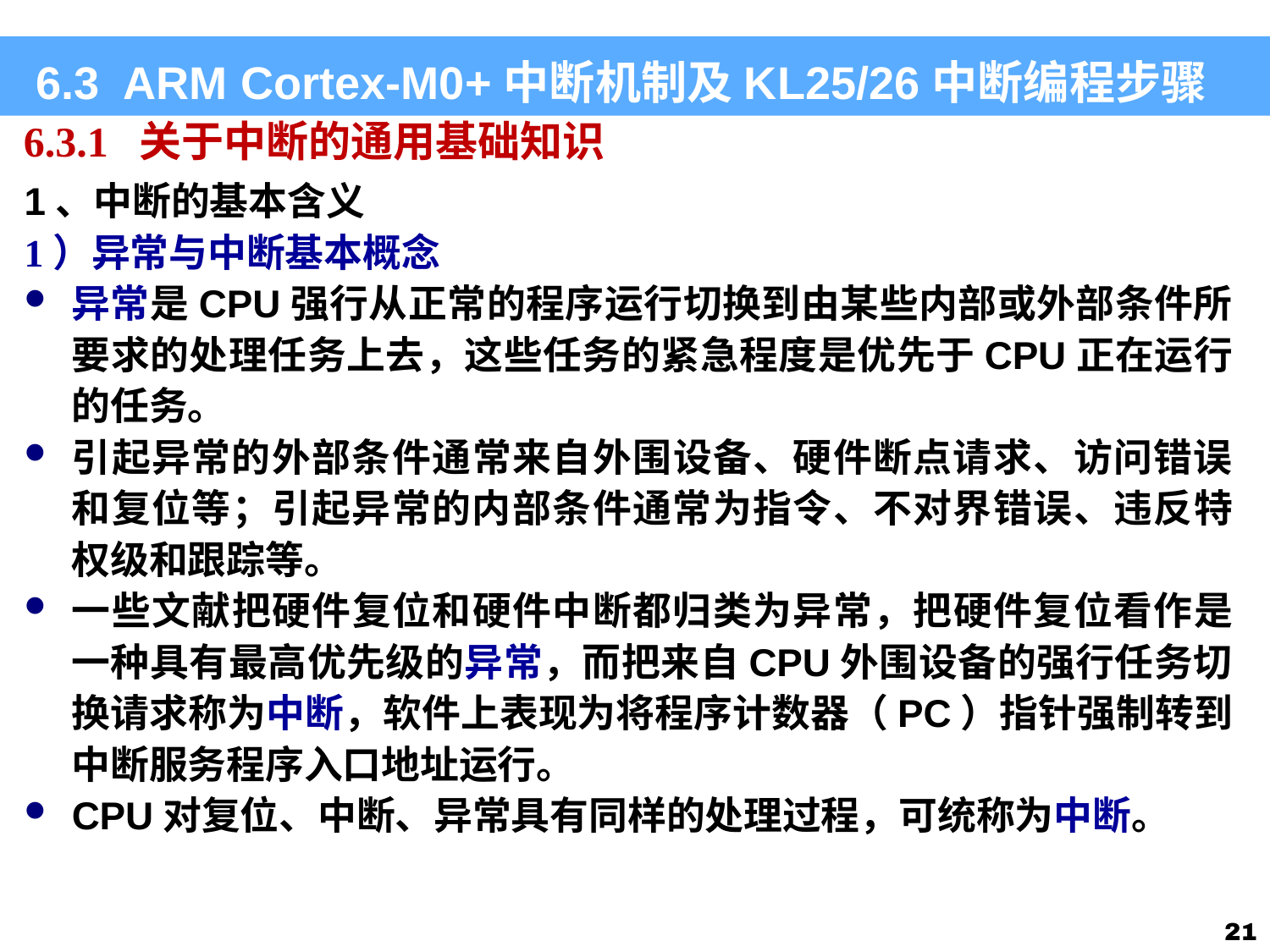

6.3  ARM Cortex-M0+中断机制及KL25/26中断编程步骤
6.3.1  关于中断的通用基础知识
1、中断的基本含义
1）异常与中断基本概念
异常是CPU强行从正常的程序运行切换到由某些内部或外部条件所要求的处理任务上去，这些任务的紧急程度是优先于CPU正在运行的任务。
引起异常的外部条件通常来自外围设备、硬件断点请求、访问错误和复位等；引起异常的内部条件通常为指令、不对界错误、违反特权级和跟踪等。
一些文献把硬件复位和硬件中断都归类为异常，把硬件复位看作是一种具有最高优先级的异常，而把来自CPU外围设备的强行任务切换请求称为中断，软件上表现为将程序计数器（PC）指针强制转到中断服务程序入口地址运行。
CPU对复位、中断、异常具有同样的处理过程，可统称为中断。
21